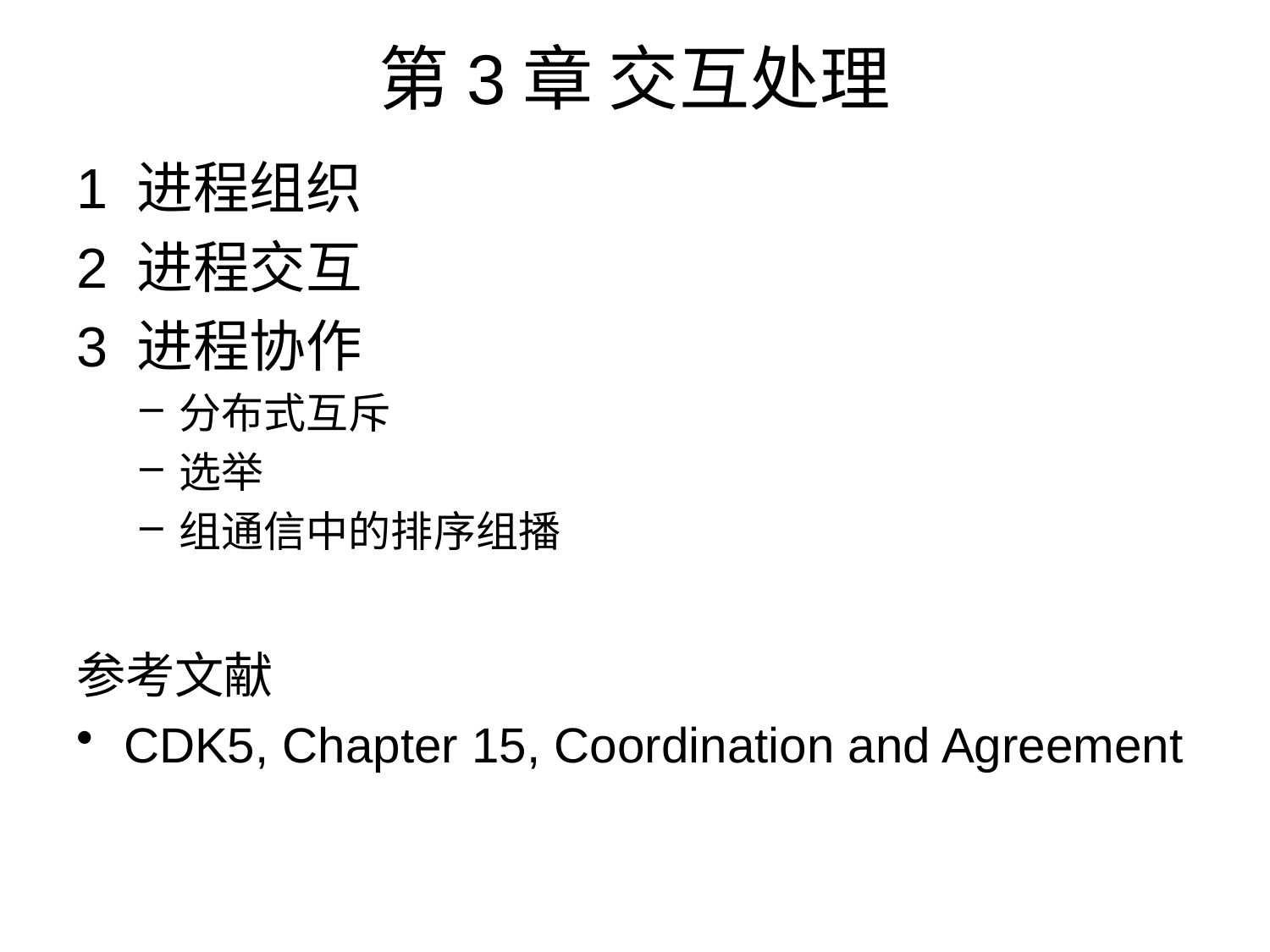

# 第3章 交互处理
1 进程组织
2 进程交互
3 进程协作
分布式互斥
选举
组通信中的排序组播

参考文献
CDK5, Chapter 15, Coordination and Agreement